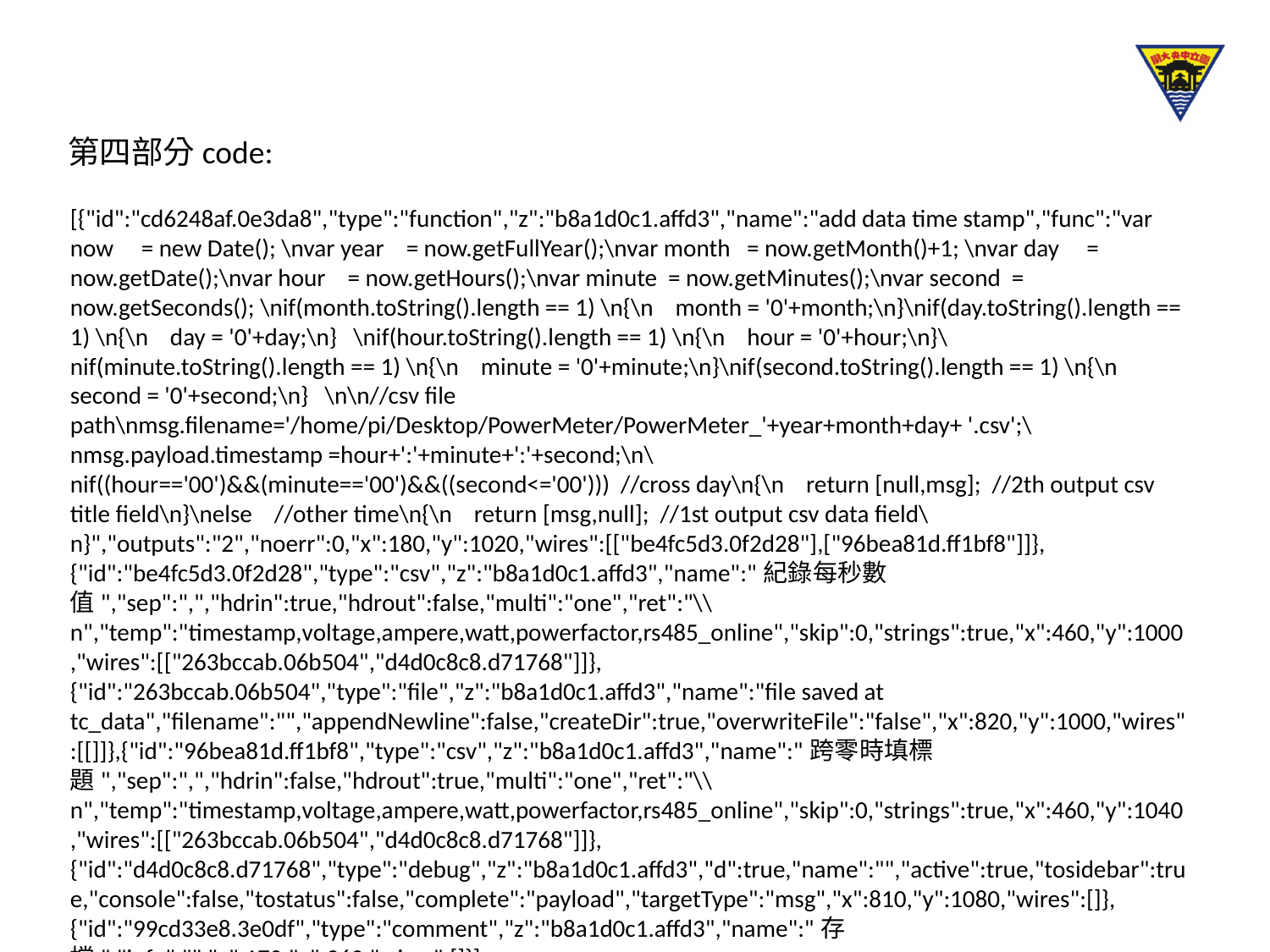

第四部分code:
[{"id":"cd6248af.0e3da8","type":"function","z":"b8a1d0c1.affd3","name":"add data time stamp","func":"var now     = new Date(); \nvar year    = now.getFullYear();\nvar month   = now.getMonth()+1; \nvar day     = now.getDate();\nvar hour    = now.getHours();\nvar minute  = now.getMinutes();\nvar second  = now.getSeconds(); \nif(month.toString().length == 1) \n{\n    month = '0'+month;\n}\nif(day.toString().length == 1) \n{\n    day = '0'+day;\n}   \nif(hour.toString().length == 1) \n{\n    hour = '0'+hour;\n}\nif(minute.toString().length == 1) \n{\n    minute = '0'+minute;\n}\nif(second.toString().length == 1) \n{\n    second = '0'+second;\n}   \n\n//csv file path\nmsg.filename='/home/pi/Desktop/PowerMeter/PowerMeter_'+year+month+day+ '.csv';\nmsg.payload.timestamp =hour+':'+minute+':'+second;\n\nif((hour=='00')&&(minute=='00')&&((second<='00')))  //cross day\n{\n    return [null,msg];  //2th output csv title field\n}\nelse    //other time\n{\n    return [msg,null];  //1st output csv data field\n}","outputs":"2","noerr":0,"x":180,"y":1020,"wires":[["be4fc5d3.0f2d28"],["96bea81d.ff1bf8"]]},{"id":"be4fc5d3.0f2d28","type":"csv","z":"b8a1d0c1.affd3","name":"紀錄每秒數值","sep":",","hdrin":true,"hdrout":false,"multi":"one","ret":"\\n","temp":"timestamp,voltage,ampere,watt,powerfactor,rs485_online","skip":0,"strings":true,"x":460,"y":1000,"wires":[["263bccab.06b504","d4d0c8c8.d71768"]]},{"id":"263bccab.06b504","type":"file","z":"b8a1d0c1.affd3","name":"file saved at tc_data","filename":"","appendNewline":false,"createDir":true,"overwriteFile":"false","x":820,"y":1000,"wires":[[]]},{"id":"96bea81d.ff1bf8","type":"csv","z":"b8a1d0c1.affd3","name":"跨零時填標題","sep":",","hdrin":false,"hdrout":true,"multi":"one","ret":"\\n","temp":"timestamp,voltage,ampere,watt,powerfactor,rs485_online","skip":0,"strings":true,"x":460,"y":1040,"wires":[["263bccab.06b504","d4d0c8c8.d71768"]]},{"id":"d4d0c8c8.d71768","type":"debug","z":"b8a1d0c1.affd3","d":true,"name":"","active":true,"tosidebar":true,"console":false,"tostatus":false,"complete":"payload","targetType":"msg","x":810,"y":1080,"wires":[]},{"id":"99cd33e8.3e0df","type":"comment","z":"b8a1d0c1.affd3","name":"存檔","info":"","x":170,"y":960,"wires":[]}]